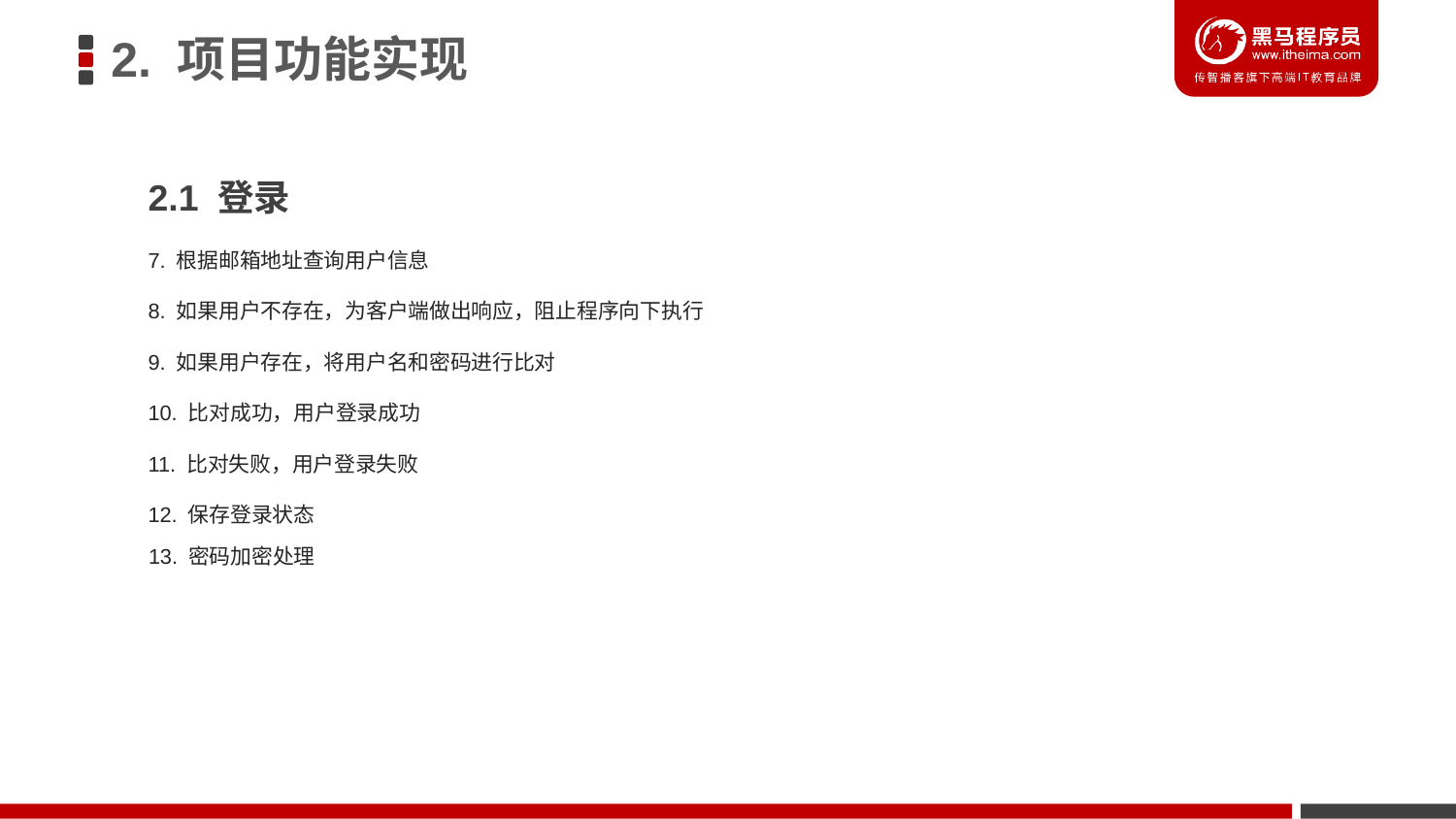

2. 项目功能实现
2.1 登录
7. 根据邮箱地址查询用户信息
8. 如果用户不存在，为客户端做出响应，阻止程序向下执行
9. 如果用户存在，将用户名和密码进行比对
10. 比对成功，用户登录成功
11. 比对失败，用户登录失败
12. 保存登录状态
13. 密码加密处理